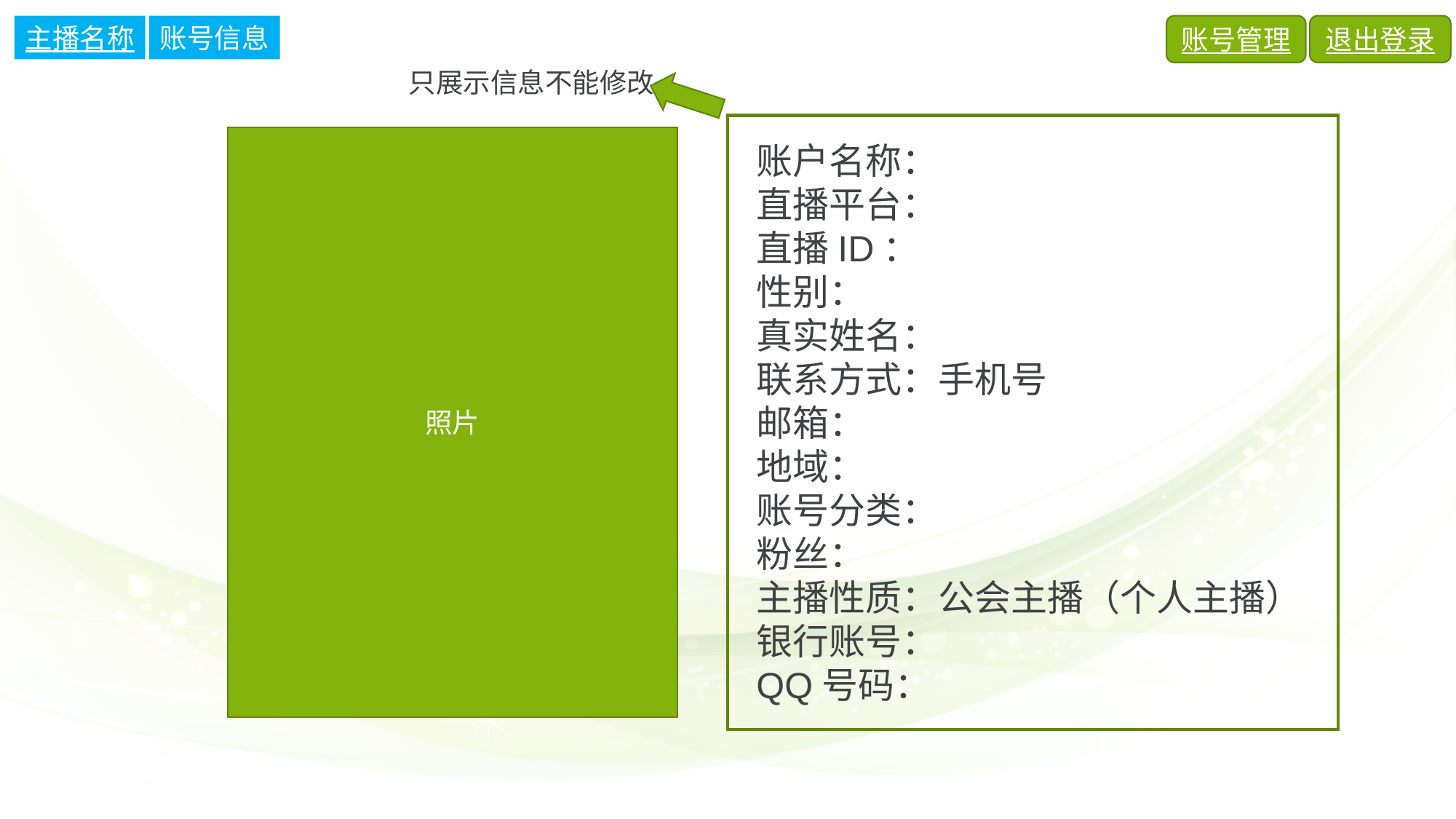

主播名称
账号信息
账号管理
退出登录
只展示信息不能修改

照片
账户名称：
直播平台：
直播ID：
性别：
真实姓名：
联系方式：手机号
邮箱：
地域：
账号分类：
粉丝：
主播性质：公会主播（个人主播）
银行账号：
QQ号码：